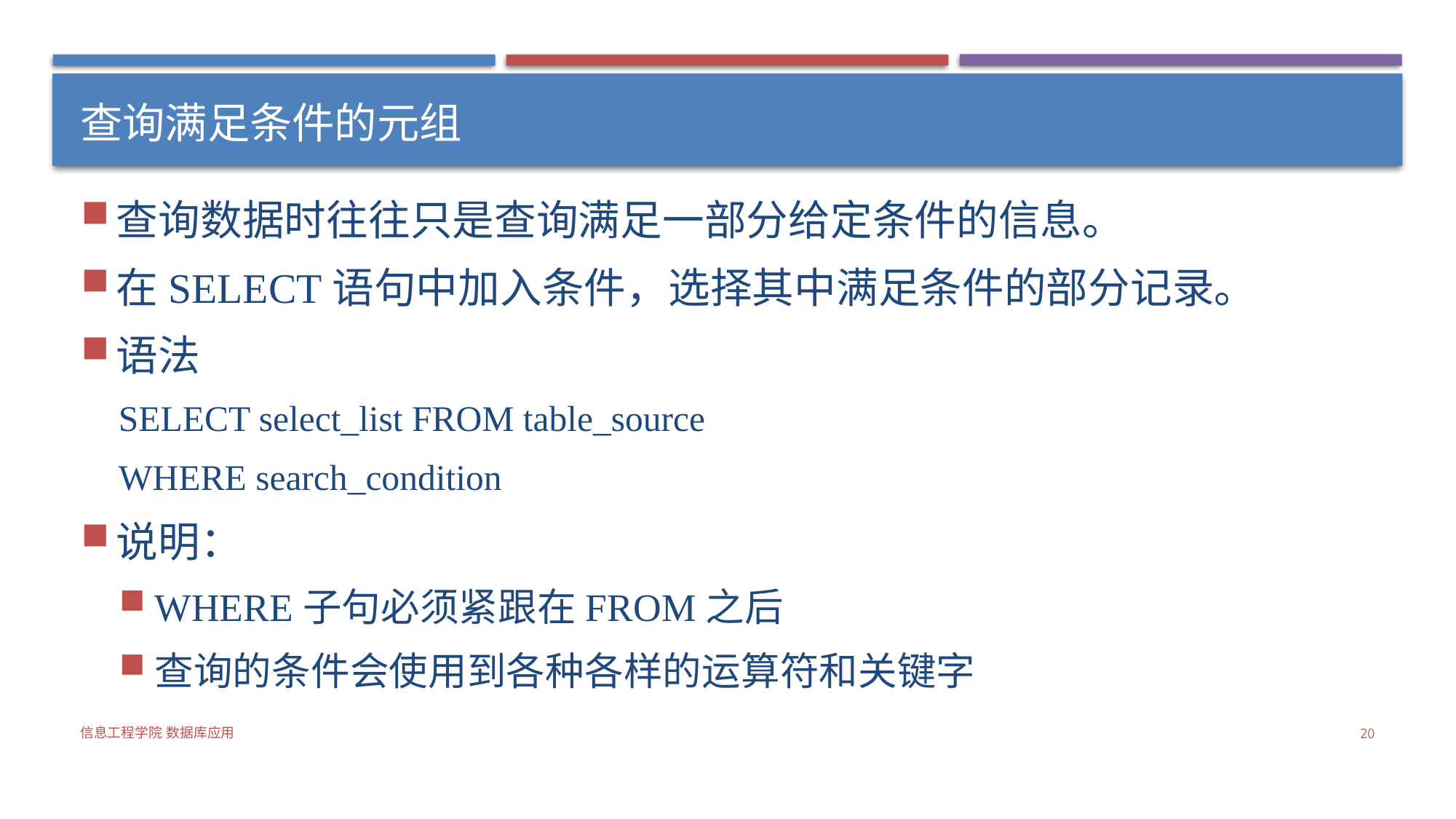

# 查询满足条件的元组
查询数据时往往只是查询满足一部分给定条件的信息。
在SELECT语句中加入条件，选择其中满足条件的部分记录。
语法
SELECT select_list FROM table_source
WHERE search_condition
说明：
WHERE子句必须紧跟在FROM之后
查询的条件会使用到各种各样的运算符和关键字
信息工程学院 数据库应用
20